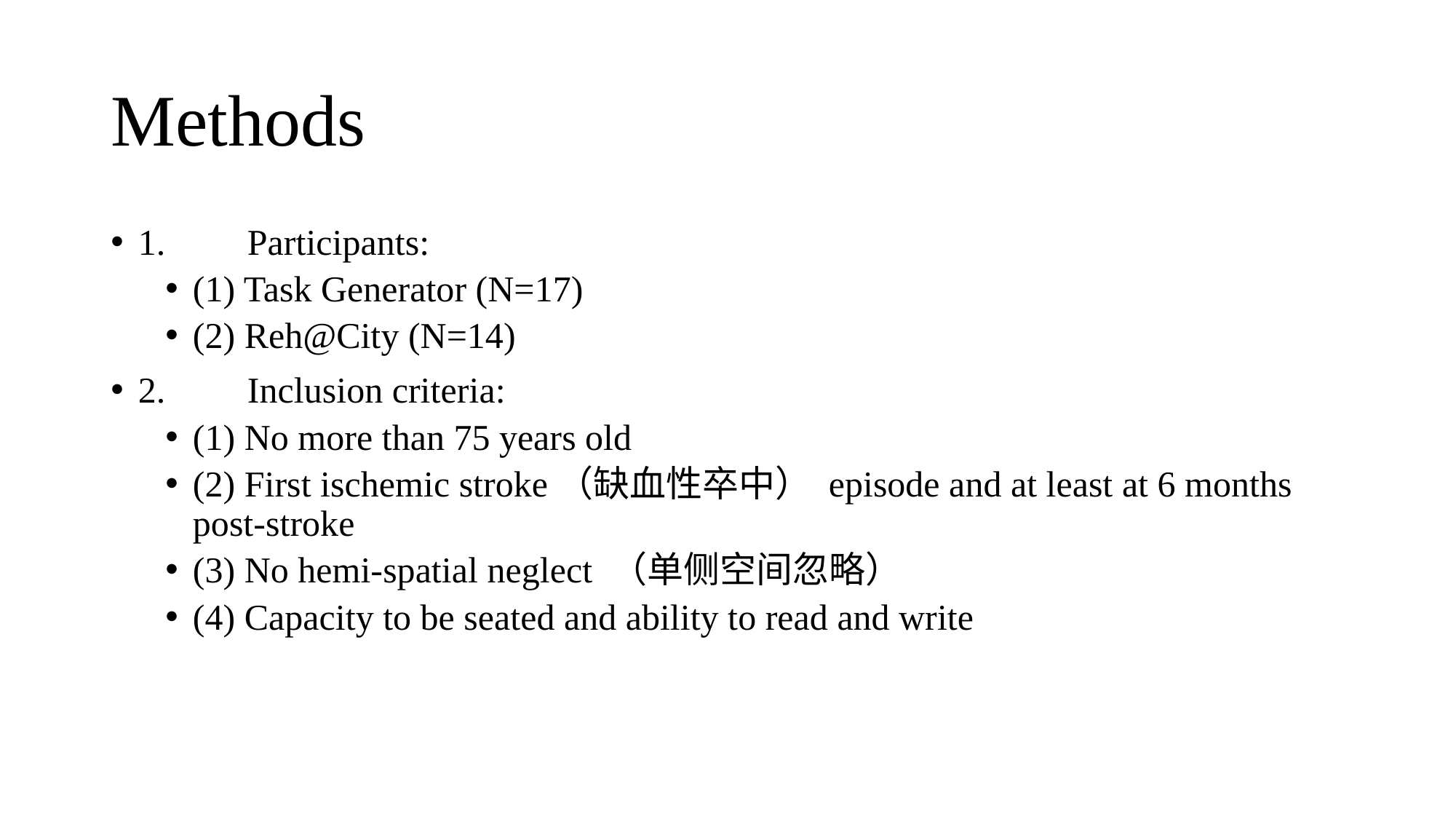

# Methods
1.	Participants:
(1) Task Generator (N=17)
(2) Reh@City (N=14)
2.	Inclusion criteria:
(1) No more than 75 years old
(2) First ischemic stroke（缺血性卒中） episode and at least at 6 months post-stroke
(3) No hemi-spatial neglect （单侧空间忽略）
(4) Capacity to be seated and ability to read and write